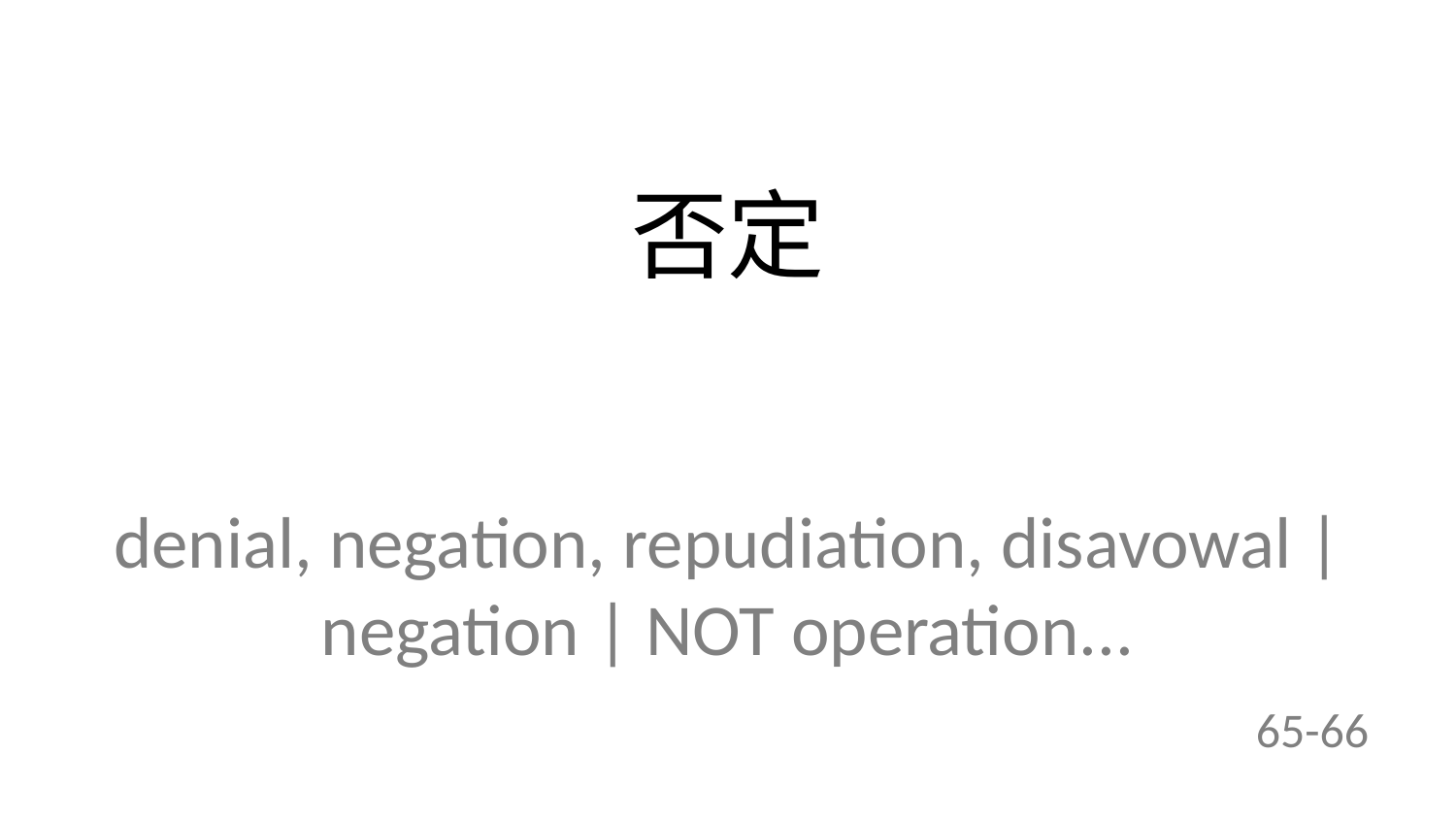

否定

denial, negation, repudiation, disavowal | negation | NOT operation...
65-66